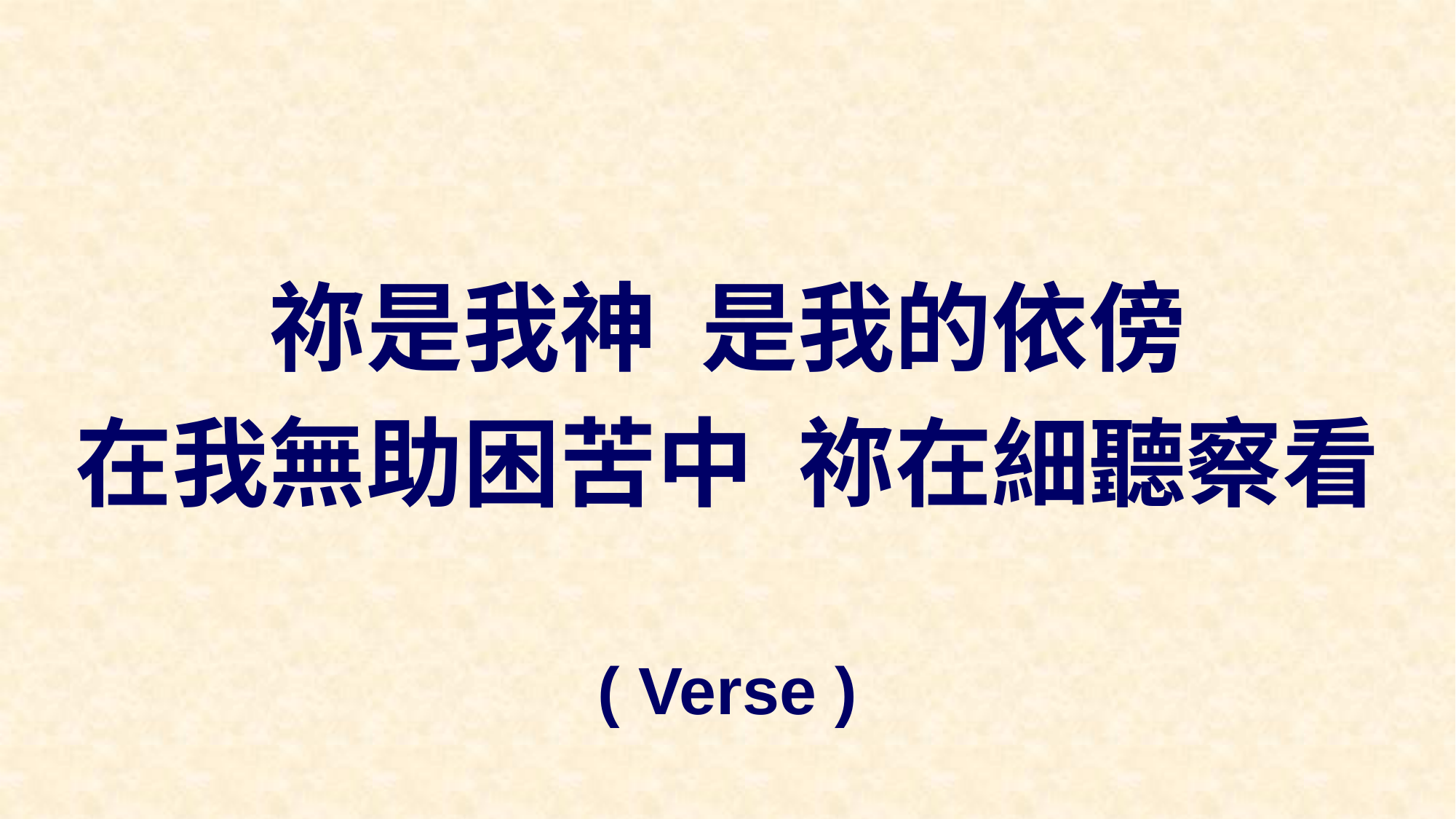

祢是我神  是我的依傍
在我無助困苦中  祢在細聽察看
( Verse )